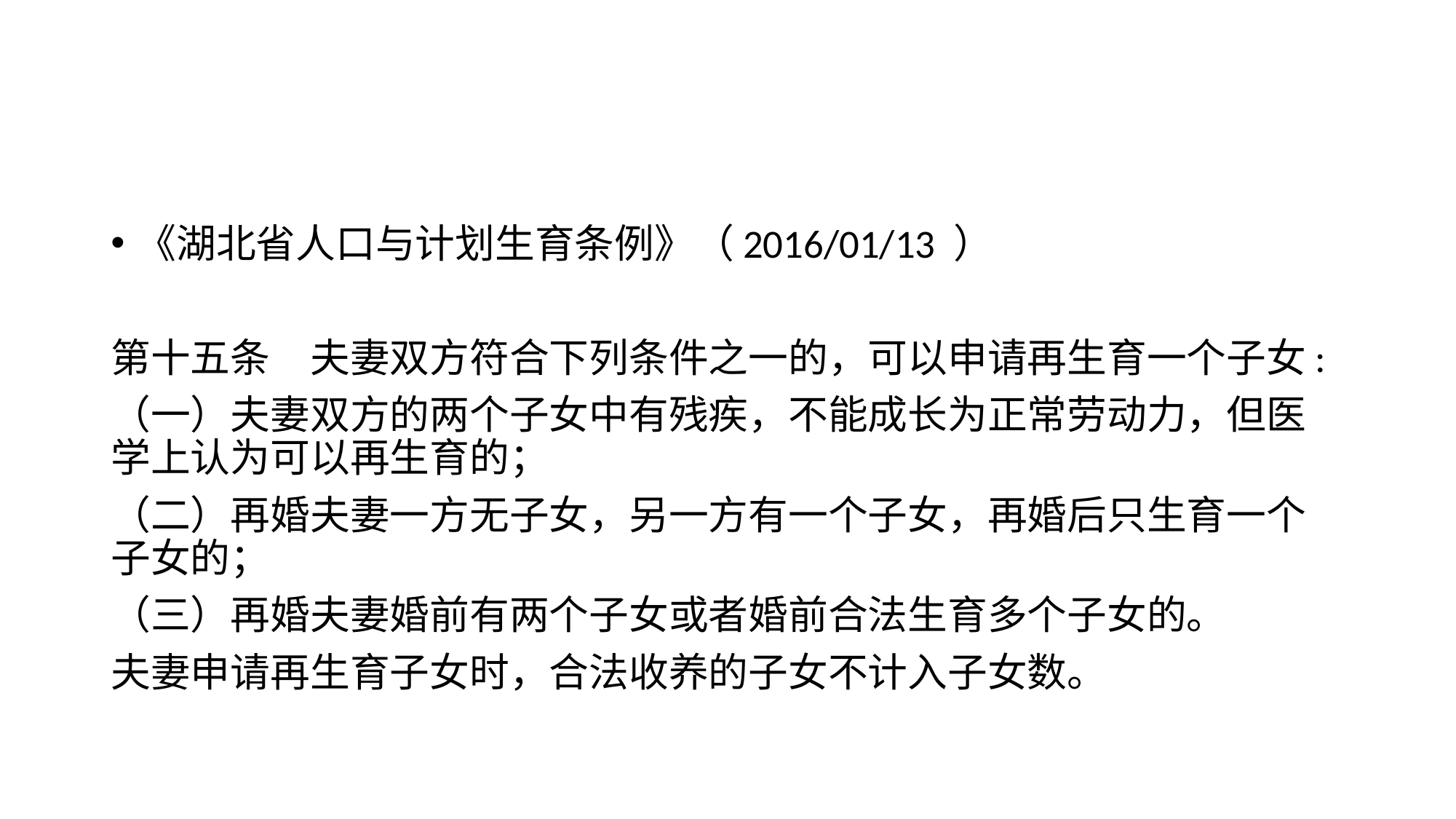

#
《湖北省人口与计划生育条例》（2016/01/13 ）

第十五条　夫妻双方符合下列条件之一的，可以申请再生育一个子女:
（一）夫妻双方的两个子女中有残疾，不能成长为正常劳动力，但医学上认为可以再生育的；
（二）再婚夫妻一方无子女，另一方有一个子女，再婚后只生育一个子女的；
（三）再婚夫妻婚前有两个子女或者婚前合法生育多个子女的。
夫妻申请再生育子女时，合法收养的子女不计入子女数。